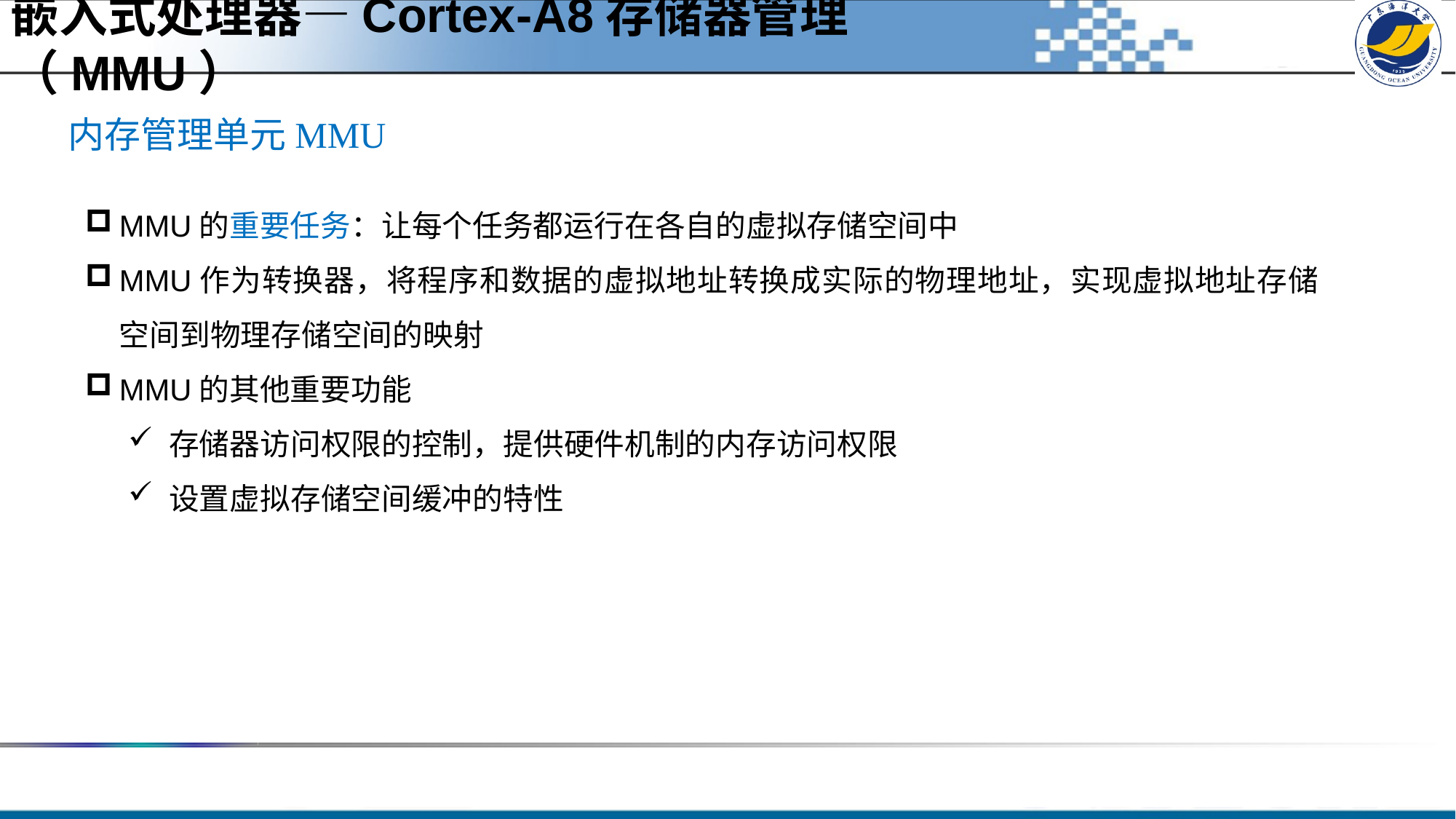

嵌入式处理器—Cortex-A8存储器管理（MMU）
内存管理单元MMU
MMU的重要任务：让每个任务都运行在各自的虚拟存储空间中
MMU作为转换器，将程序和数据的虚拟地址转换成实际的物理地址，实现虚拟地址存储空间到物理存储空间的映射
MMU的其他重要功能
存储器访问权限的控制，提供硬件机制的内存访问权限
设置虚拟存储空间缓冲的特性
118